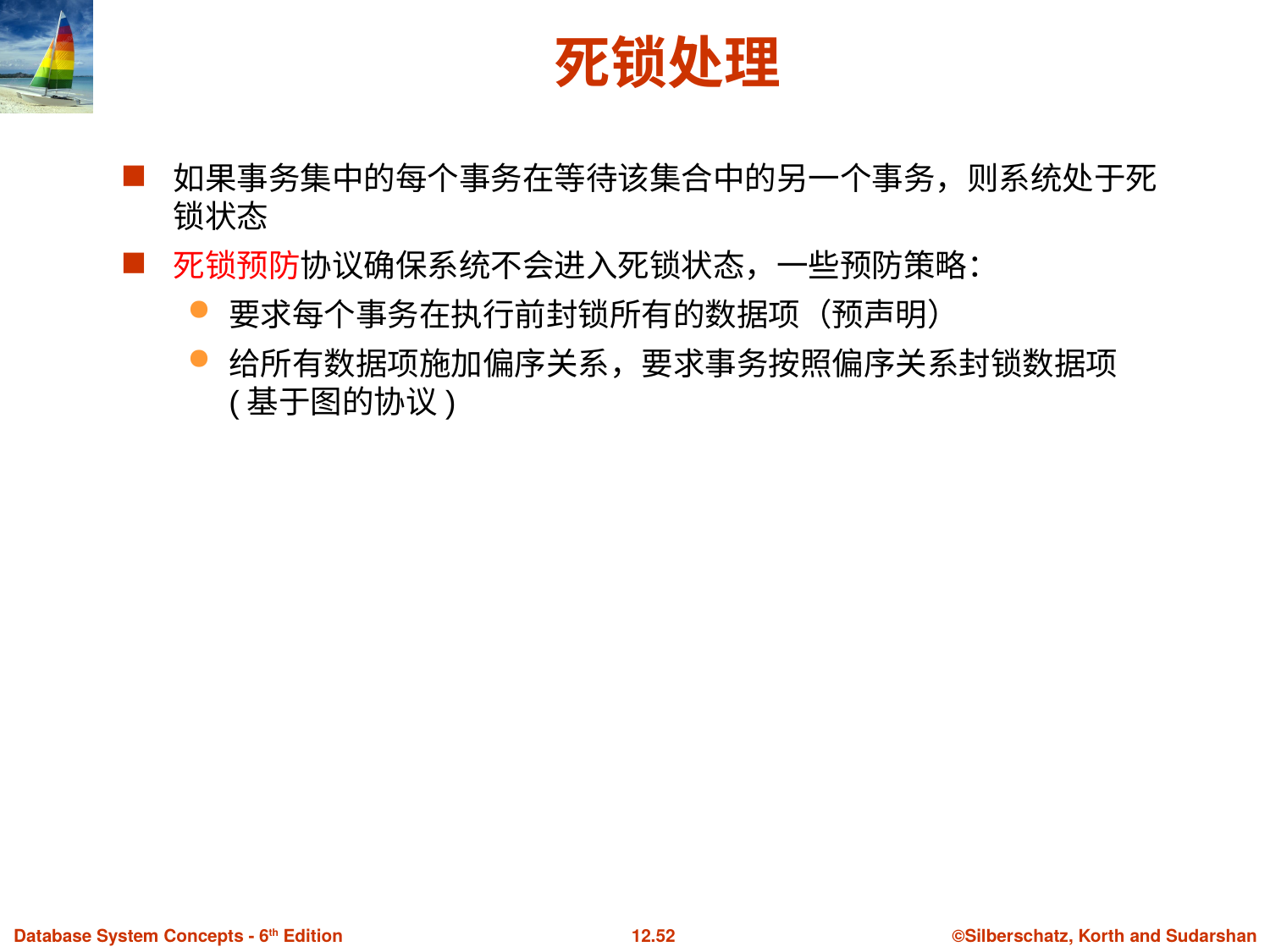

# 死锁处理
如果事务集中的每个事务在等待该集合中的另一个事务，则系统处于死锁状态
死锁预防协议确保系统不会进入死锁状态，一些预防策略：
要求每个事务在执行前封锁所有的数据项（预声明）
给所有数据项施加偏序关系，要求事务按照偏序关系封锁数据项(基于图的协议)